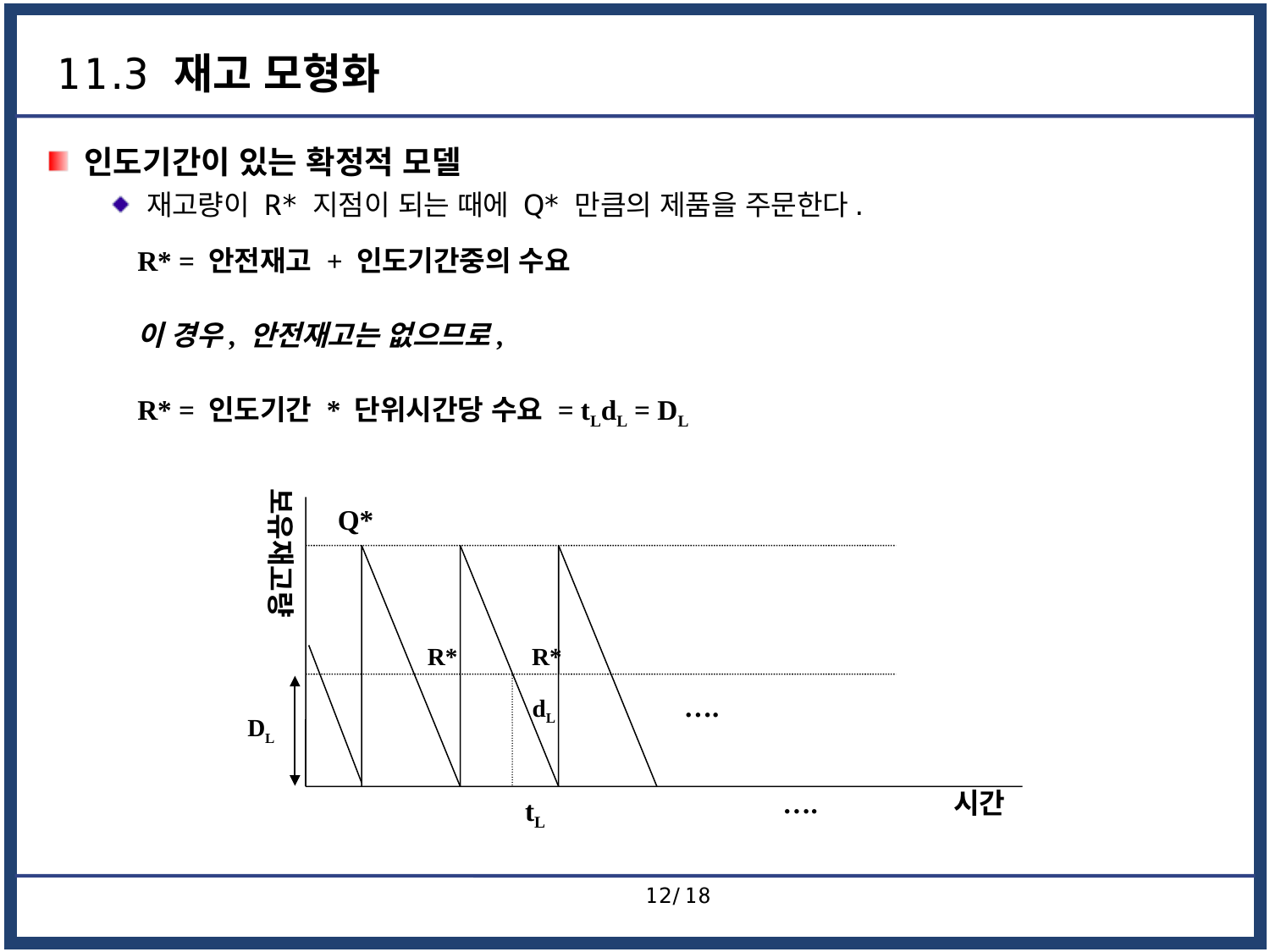

# 11.3 재고 모형화
인도기간이 있는 확정적 모델
재고량이 R* 지점이 되는 때에 Q* 만큼의 제품을 주문한다.
R* = 안전재고 + 인도기간중의 수요

이 경우, 안전재고는 없으므로,

R* = 인도기간 * 단위시간당 수요 = tLdL = DL

보유재고량
Q*

R*
R*

….
dL
DL
시간
….

tL